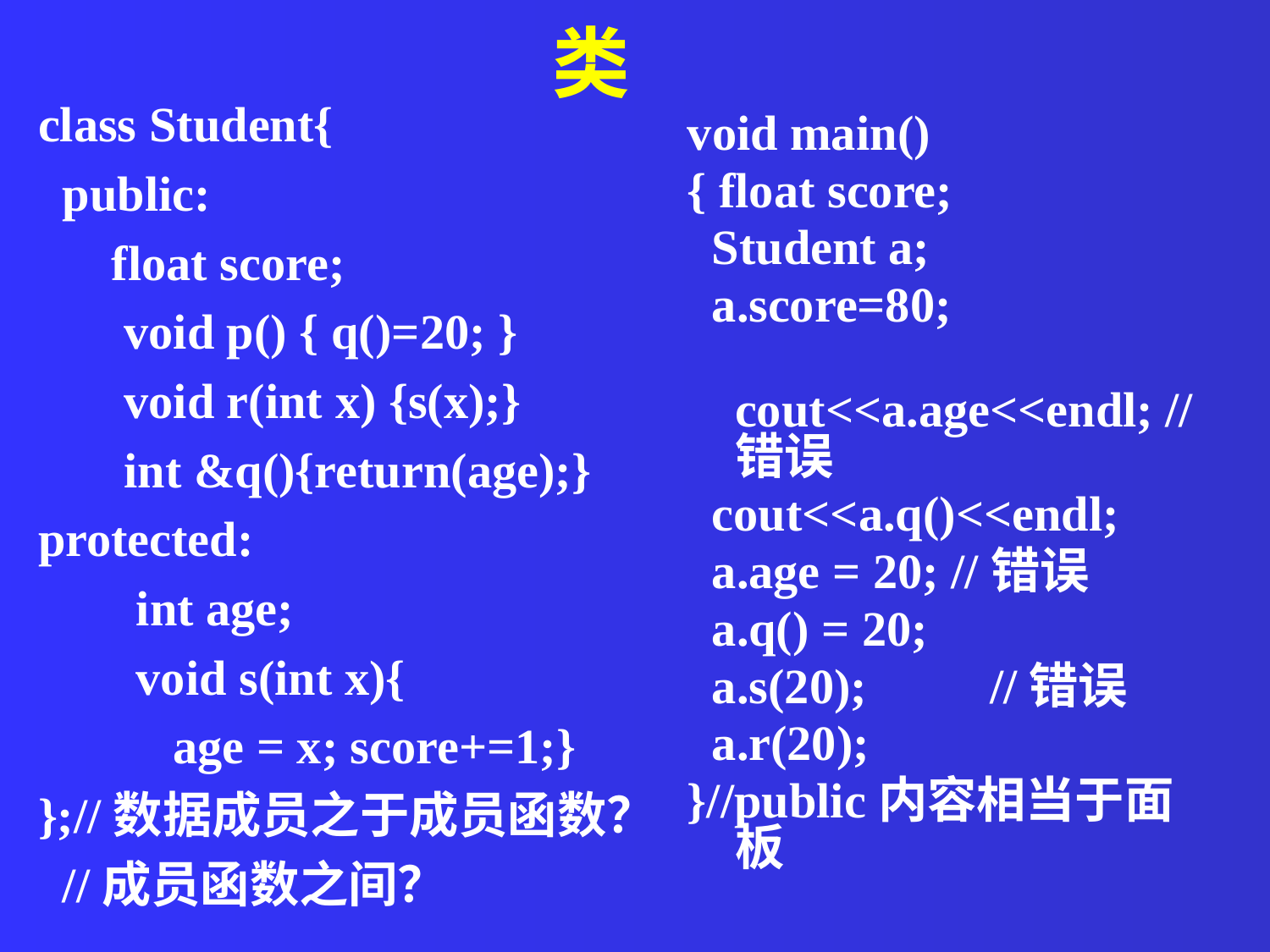

类
class Student{
  public:
      float score;
       void p() { q()=20; }
       void r(int x) {s(x);}
       int &q(){return(age);}
protected:
        int age;
        void s(int x){
           age = x; score+=1;}
};//数据成员之于成员函数？
  //成员函数之间？
void main()
{ float score;
  Student a;
  a.score=80;
  cout<<a.age<<endl; //错误
  cout<<a.q()<<endl;
  a.age = 20; //错误
  a.q() = 20;
  a.s(20);          //错误
  a.r(20);
}//public内容相当于面板